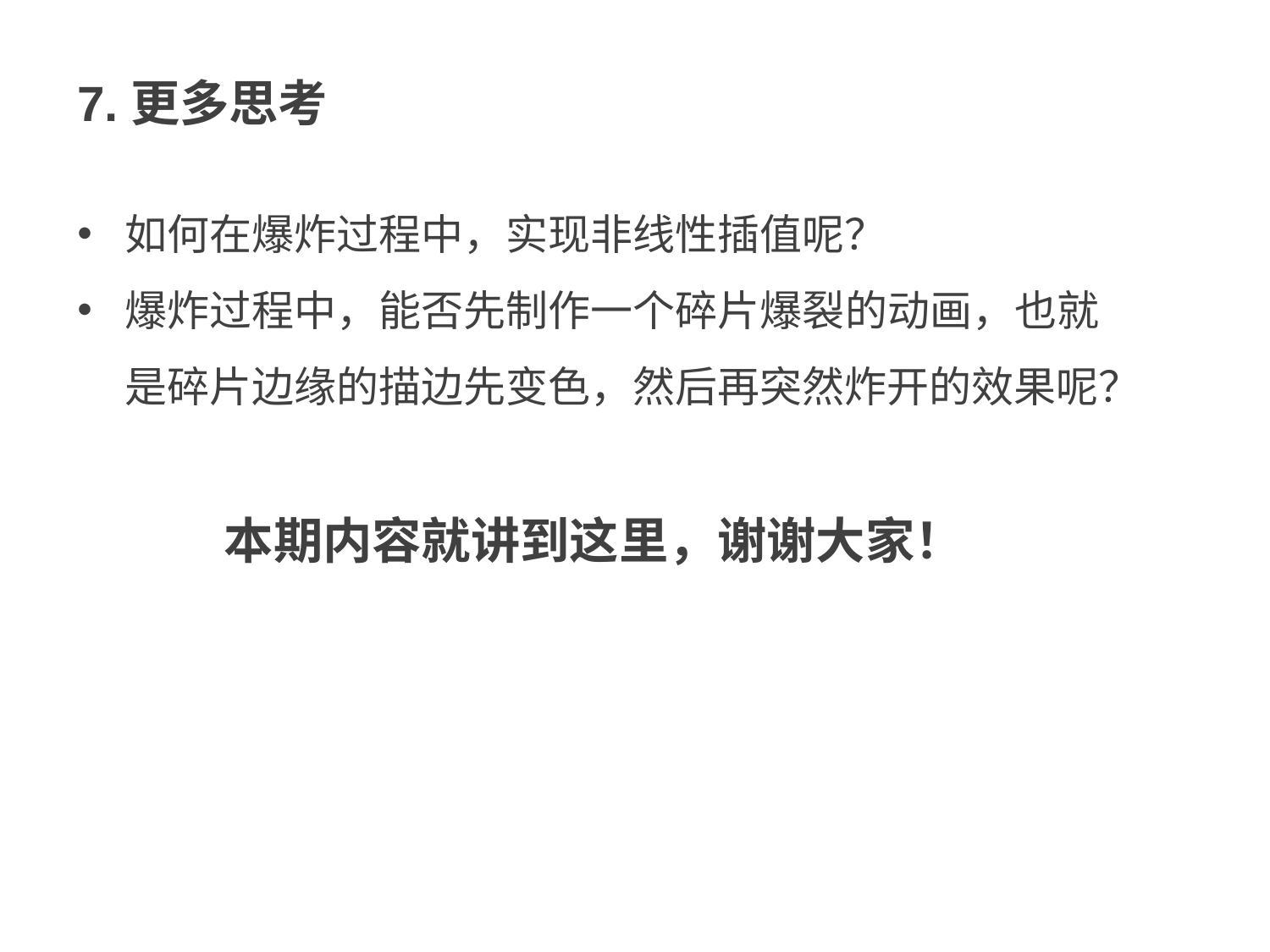

7.更多思考
如何在爆炸过程中，实现非线性插值呢？
爆炸过程中，能否先制作一个碎片爆裂的动画，也就是碎片边缘的描边先变色，然后再突然炸开的效果呢？
	本期内容就讲到这里，谢谢大家！